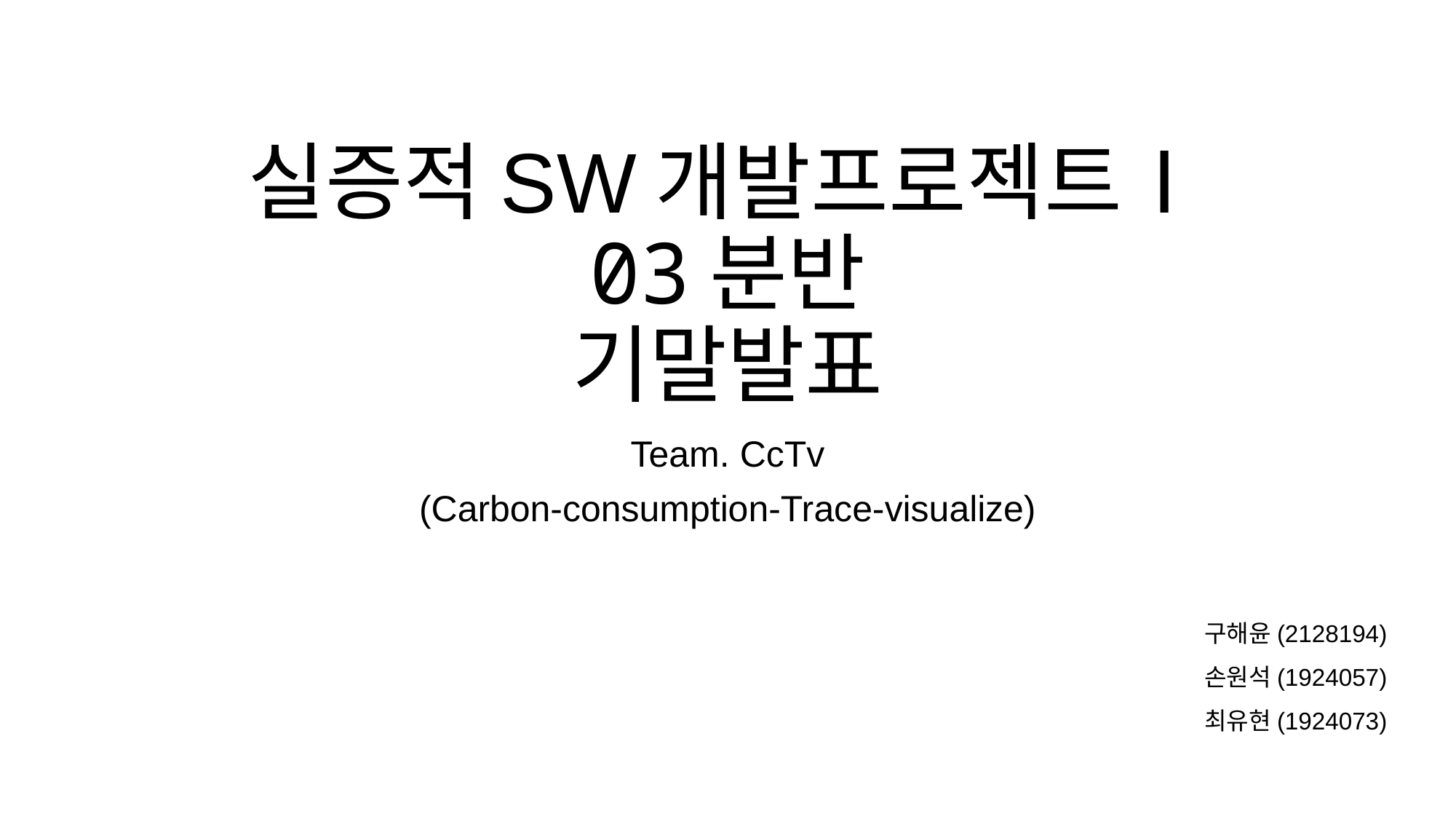

# 실증적SW개발프로젝트Ⅰ 03분반 기말발표
Team. CcTv
(Carbon-consumption-Trace-visualize)
구해윤(2128194)
손원석(1924057)
최유현(1924073)